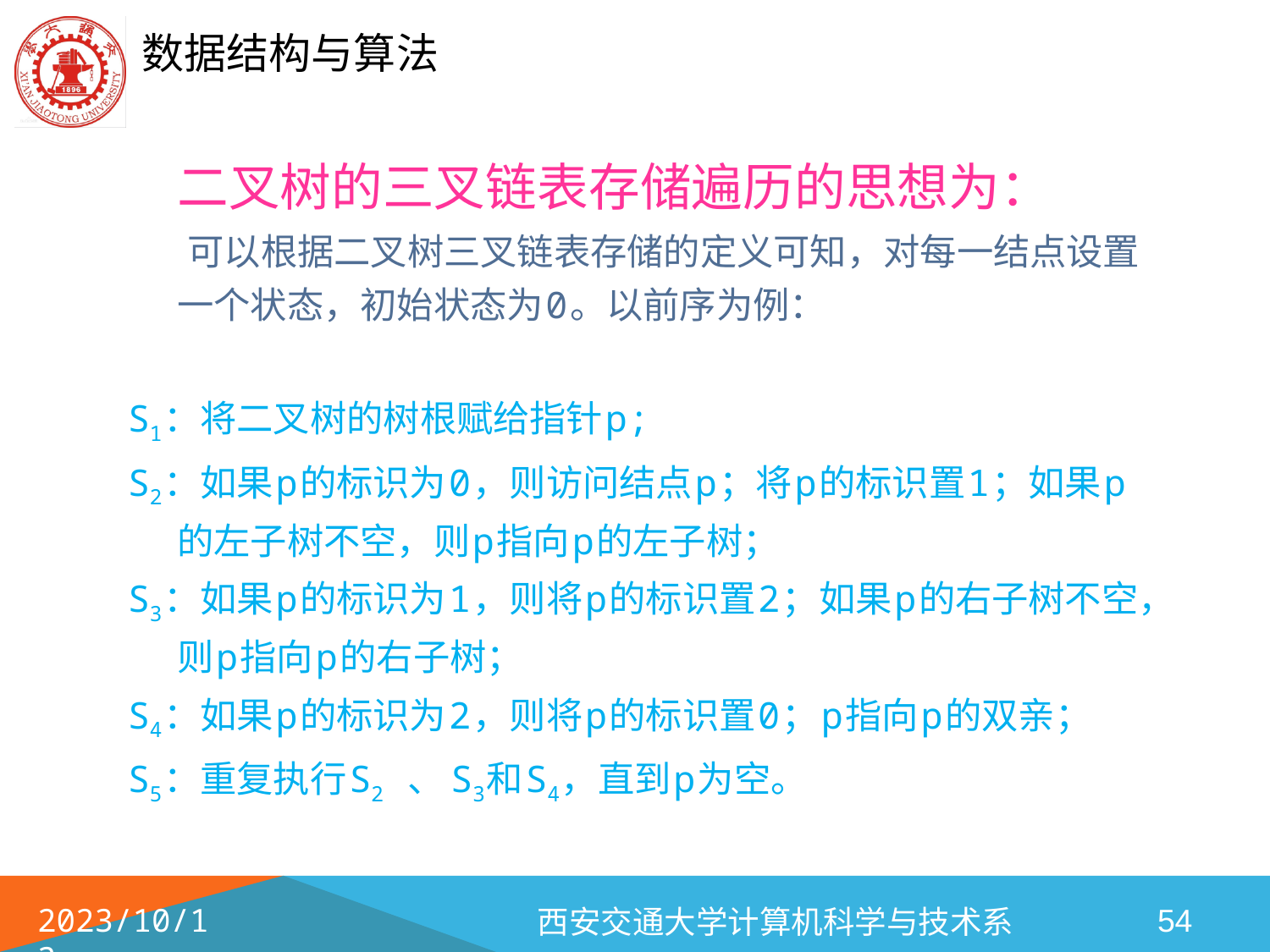

二叉树的三叉链表存储遍历的思想为：
       可以根据二叉树三叉链表存储的定义可知，对每一结点设置一个状态，初始状态为0。以前序为例：

S1：将二叉树的树根赋给指针p;
S2：如果p的标识为0，则访问结点p；将p的标识置1；如果p的左子树不空，则p指向p的左子树；
S3：如果p的标识为1，则将p的标识置2；如果p的右子树不空，则p指向p的右子树；
S4：如果p的标识为2，则将p的标识置0；p指向p的双亲；
S5：重复执行S2 、 S3和S4，直到p为空。